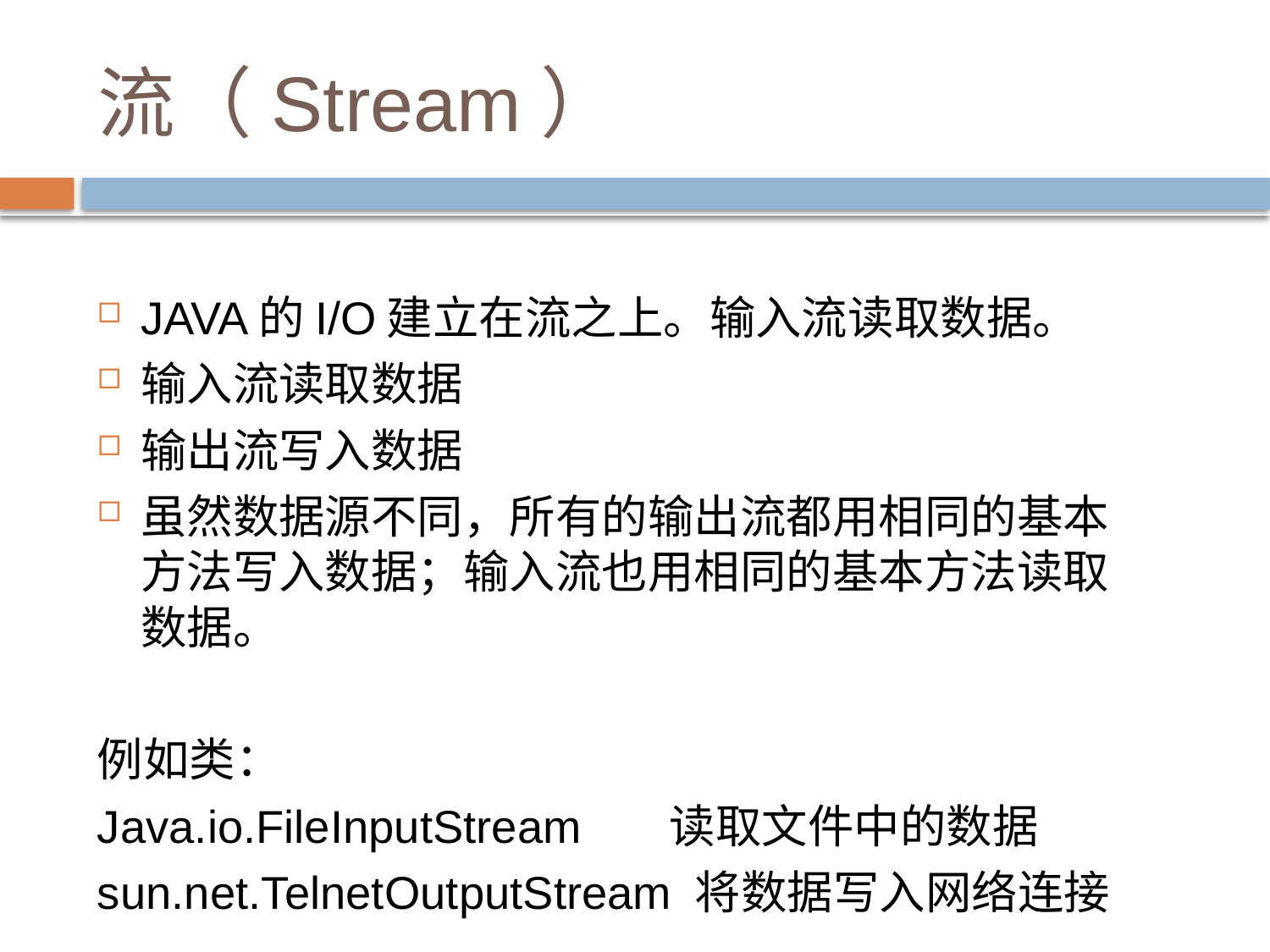

# 流（Stream）

JAVA的I/O建立在流之上。输入流读取数据。
输入流读取数据
输出流写入数据
虽然数据源不同，所有的输出流都用相同的基本方法写入数据；输入流也用相同的基本方法读取数据。

例如类：
Java.io.FileInputStream      读取文件中的数据
sun.net.TelnetOutputStream 将数据写入网络连接